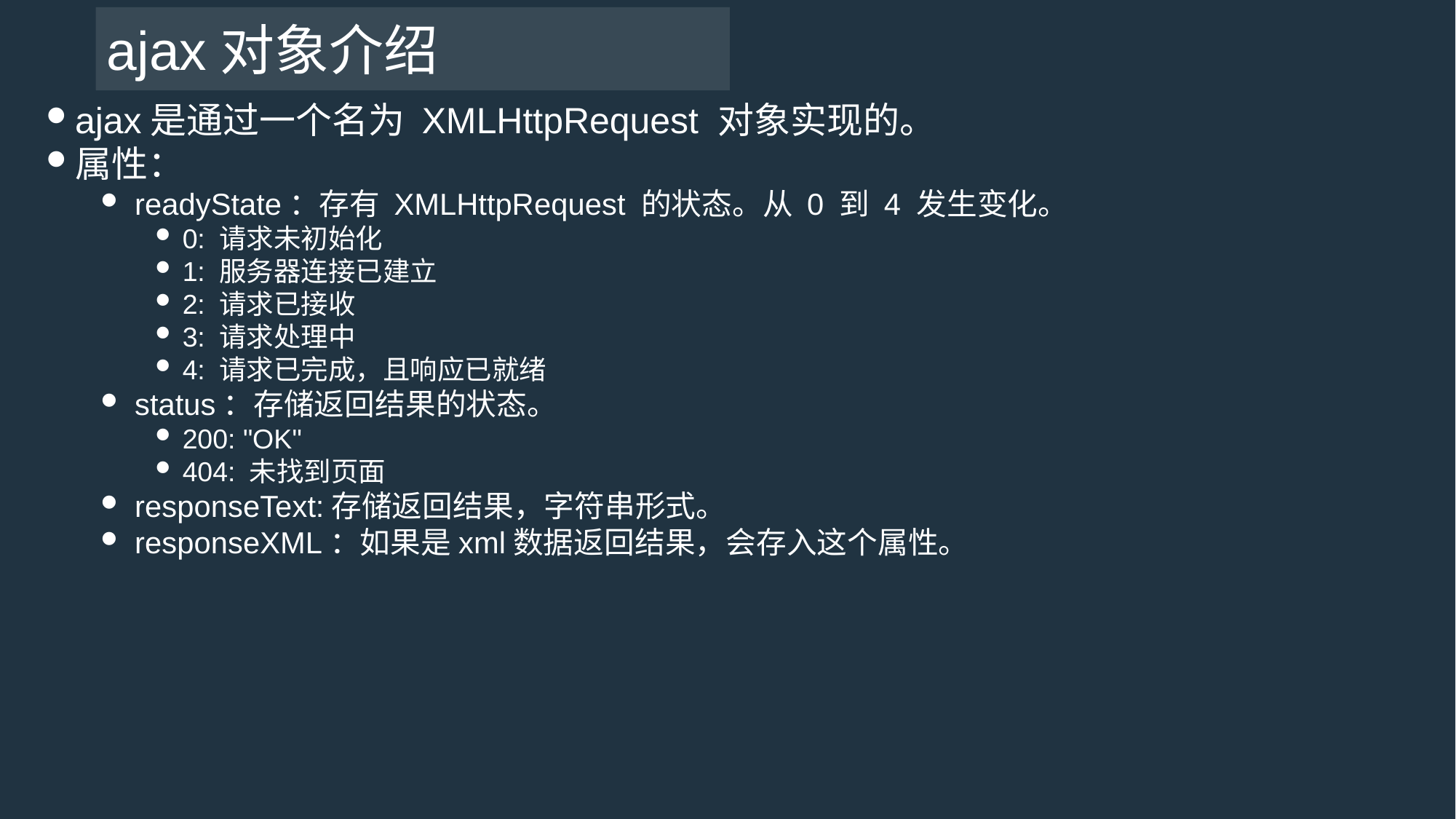

# ajax对象介绍
ajax是通过一个名为 XMLHttpRequest 对象实现的。
属性：
readyState：存有 XMLHttpRequest 的状态。从 0 到 4 发生变化。
0: 请求未初始化
1: 服务器连接已建立
2: 请求已接收
3: 请求处理中
4: 请求已完成，且响应已就绪
status：存储返回结果的状态。
200: "OK"
404: 未找到页面
responseText:存储返回结果，字符串形式。
responseXML：如果是xml数据返回结果，会存入这个属性。